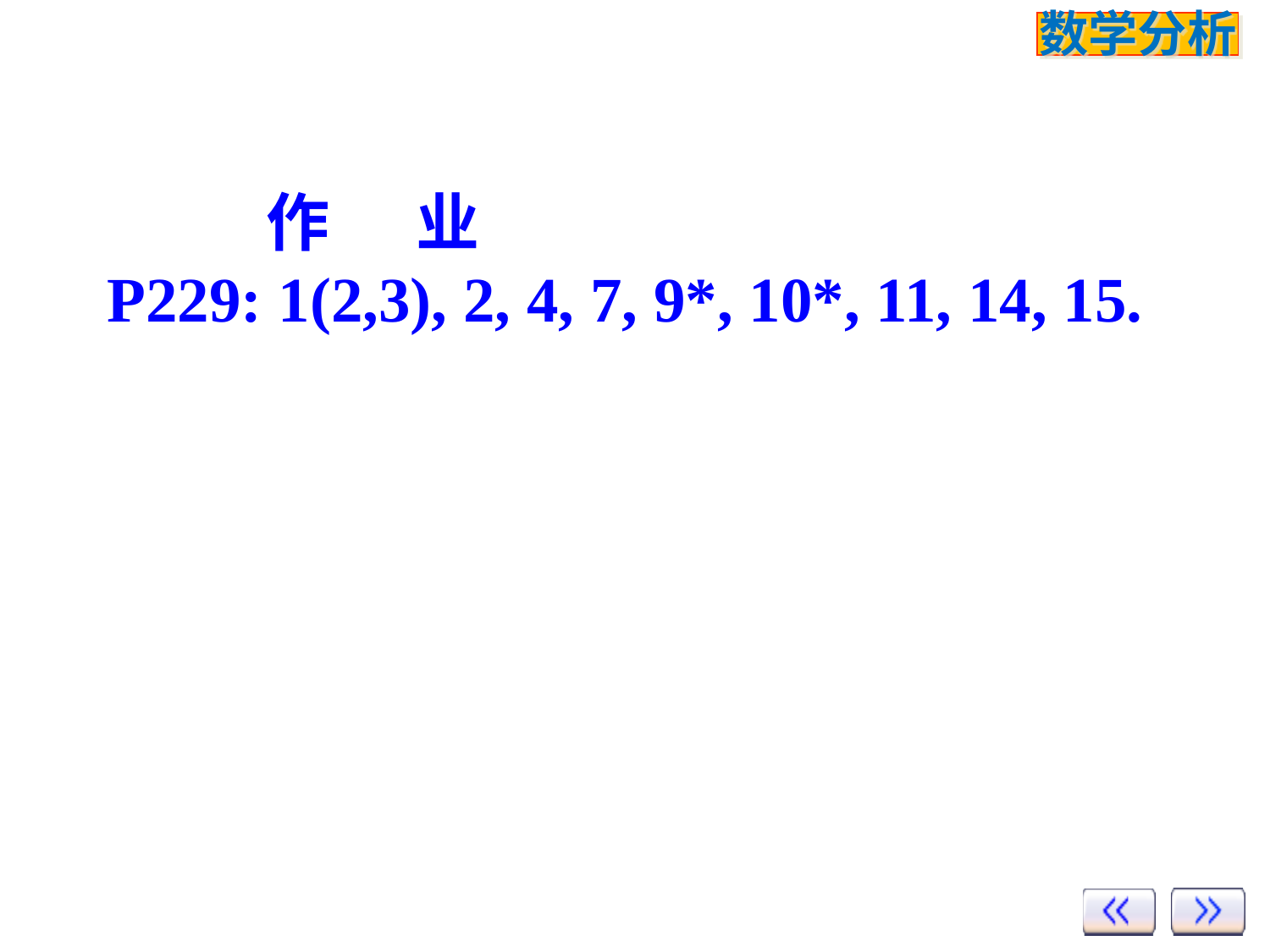

作      业
P229: 1(2,3), 2, 4, 7, 9*, 10*, 11, 14, 15.